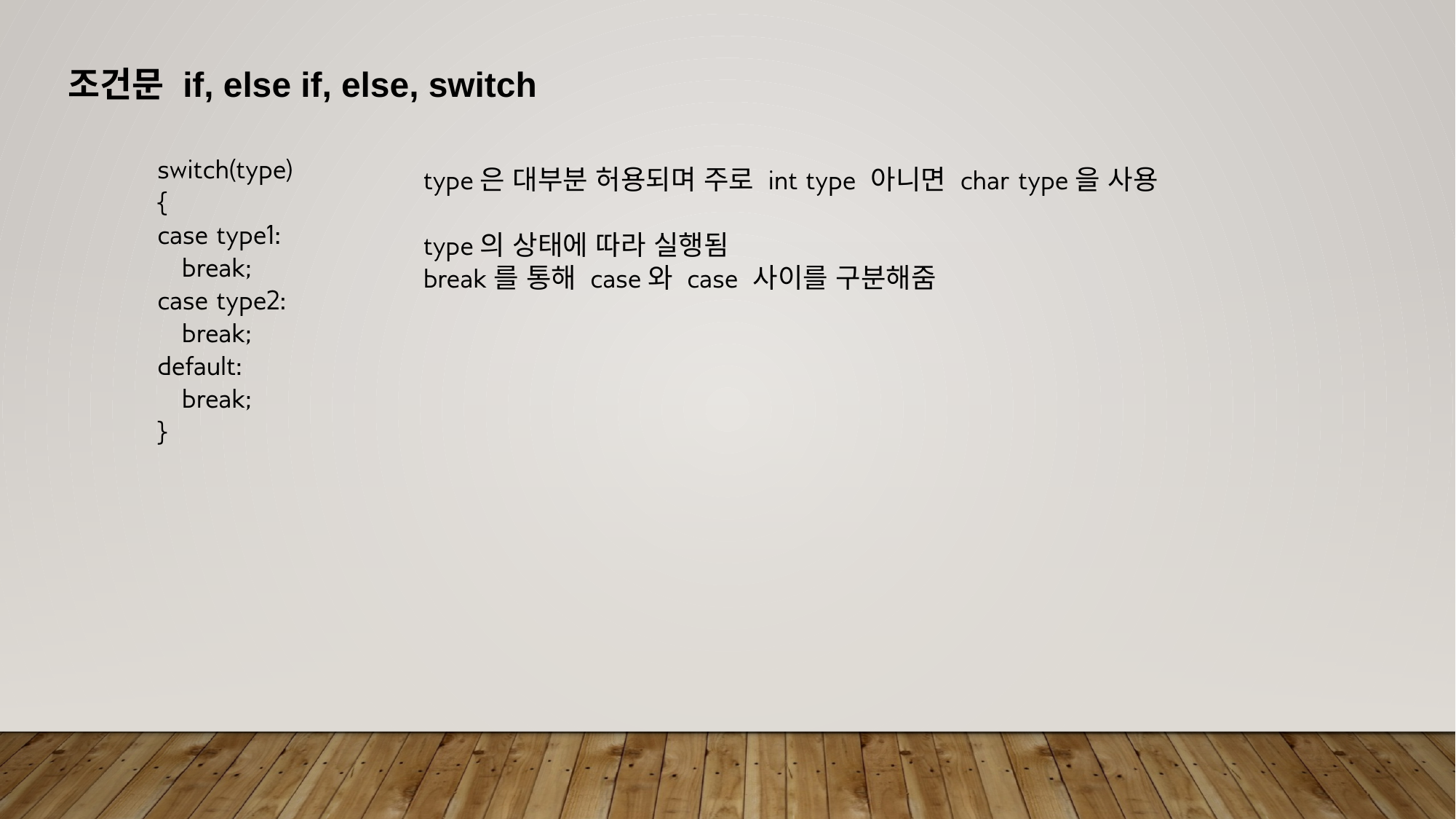

조건문 if, else if, else, switch
switch(type)
{
case type1:
   break;
case type2:
   break;
default:
   break;
}
 type은 대부분 허용되며 주로 int type 아니면 char type을 사용

 type의 상태에 따라 실행됨
 break를 통해 case와 case 사이를 구분해줌